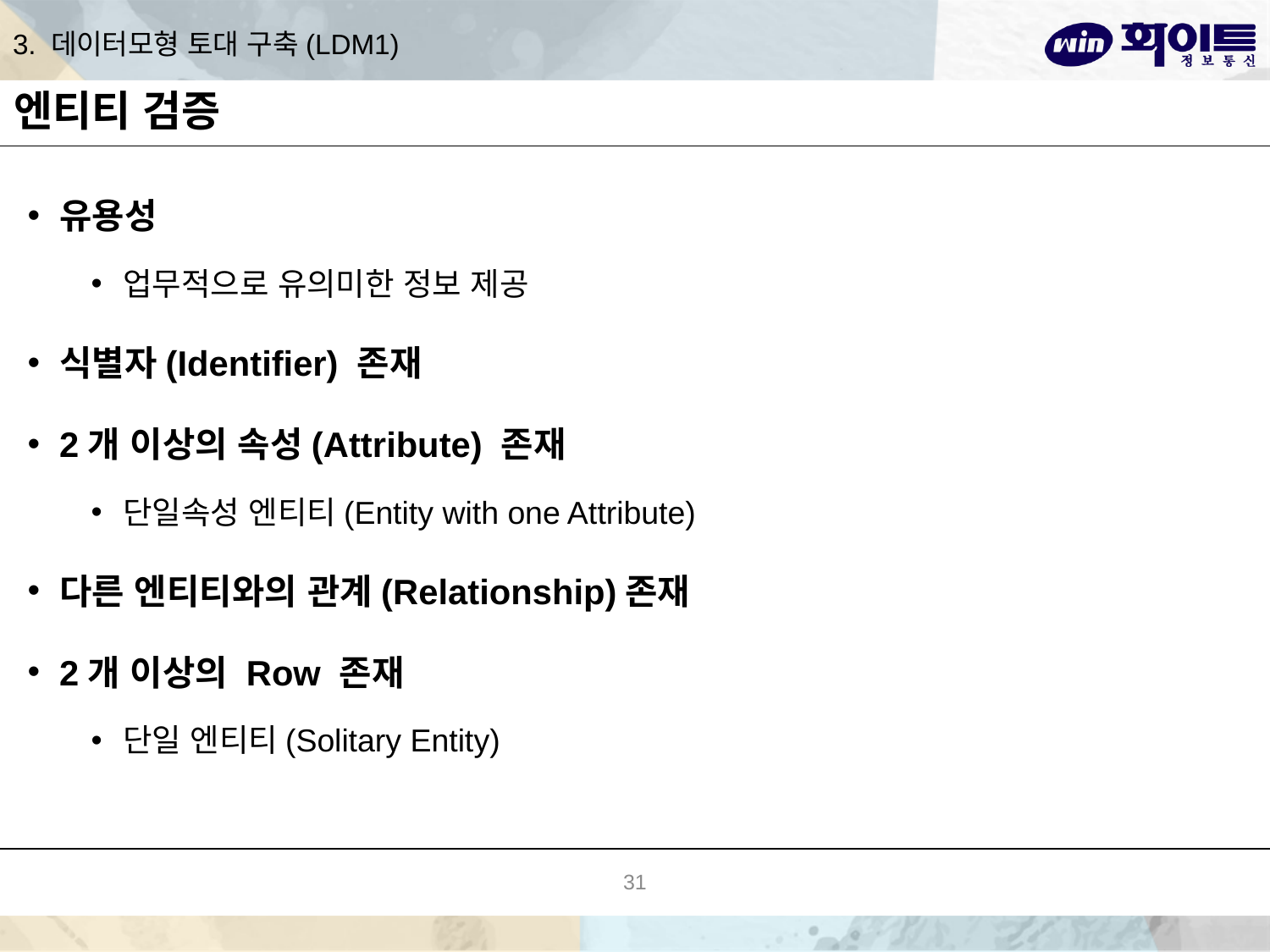

# 3. 데이터모형 토대 구축(LDM1)
엔티티 검증
유용성
업무적으로 유의미한 정보 제공
식별자(Identifier) 존재
2개 이상의 속성(Attribute) 존재
단일속성 엔티티(Entity with one Attribute)
다른 엔티티와의 관계(Relationship)존재
2개 이상의 Row 존재
단일 엔티티(Solitary Entity)
31